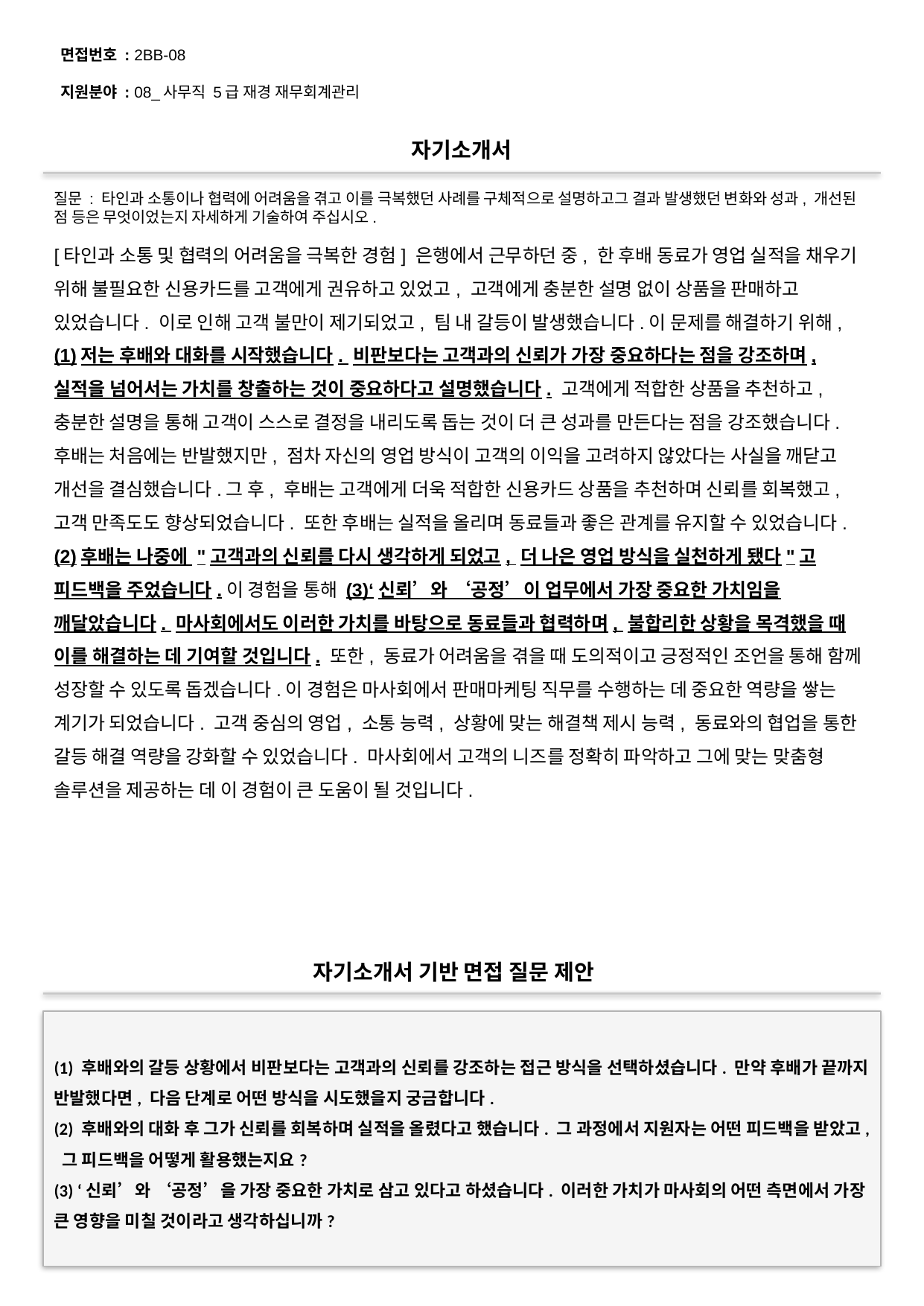

면접번호 : 2BB-08

지원분야 : 08_사무직 5급 재경 재무회계관리
#

자기소개서

질문 : 타인과 소통이나 협력에 어려움을 겪고 이를 극복했던 사례를 구체적으로 설명하고그 결과 발생했던 변화와 성과, 개선된 점 등은 무엇이었는지 자세하게 기술하여 주십시오.

[타인과 소통 및 협력의 어려움을 극복한 경험] 은행에서 근무하던 중, 한 후배 동료가 영업 실적을 채우기 위해 불필요한 신용카드를 고객에게 권유하고 있었고, 고객에게 충분한 설명 없이 상품을 판매하고 있었습니다. 이로 인해 고객 불만이 제기되었고, 팀 내 갈등이 발생했습니다.이 문제를 해결하기 위해, (1)저는 후배와 대화를 시작했습니다. 비판보다는 고객과의 신뢰가 가장 중요하다는 점을 강조하며, 실적을 넘어서는 가치를 창출하는 것이 중요하다고 설명했습니다. 고객에게 적합한 상품을 추천하고, 충분한 설명을 통해 고객이 스스로 결정을 내리도록 돕는 것이 더 큰 성과를 만든다는 점을 강조했습니다. 후배는 처음에는 반발했지만, 점차 자신의 영업 방식이 고객의 이익을 고려하지 않았다는 사실을 깨닫고 개선을 결심했습니다.그 후, 후배는 고객에게 더욱 적합한 신용카드 상품을 추천하며 신뢰를 회복했고, 고객 만족도도 향상되었습니다. 또한 후배는 실적을 올리며 동료들과 좋은 관계를 유지할 수 있었습니다. (2)후배는 나중에 "고객과의 신뢰를 다시 생각하게 되었고, 더 나은 영업 방식을 실천하게 됐다"고 피드백을 주었습니다.이 경험을 통해 (3)‘신뢰’와 ‘공정’이 업무에서 가장 중요한 가치임을 깨달았습니다. 마사회에서도 이러한 가치를 바탕으로 동료들과 협력하며, 불합리한 상황을 목격했을 때 이를 해결하는 데 기여할 것입니다. 또한, 동료가 어려움을 겪을 때 도의적이고 긍정적인 조언을 통해 함께 성장할 수 있도록 돕겠습니다.이 경험은 마사회에서 판매마케팅 직무를 수행하는 데 중요한 역량을 쌓는 계기가 되었습니다. 고객 중심의 영업, 소통 능력, 상황에 맞는 해결책 제시 능력, 동료와의 협업을 통한 갈등 해결 역량을 강화할 수 있었습니다. 마사회에서 고객의 니즈를 정확히 파악하고 그에 맞는 맞춤형 솔루션을 제공하는 데 이 경험이 큰 도움이 될 것입니다.

자기소개서 기반 면접 질문 제안

(1) 후배와의 갈등 상황에서 비판보다는 고객과의 신뢰를 강조하는 접근 방식을 선택하셨습니다. 만약 후배가 끝까지 반발했다면, 다음 단계로 어떤 방식을 시도했을지 궁금합니다.
(2) 후배와의 대화 후 그가 신뢰를 회복하며 실적을 올렸다고 했습니다. 그 과정에서 지원자는 어떤 피드백을 받았고, 그 피드백을 어떻게 활용했는지요?
(3) ‘신뢰’와 ‘공정’을 가장 중요한 가치로 삼고 있다고 하셨습니다. 이러한 가치가 마사회의 어떤 측면에서 가장 큰 영향을 미칠 것이라고 생각하십니까?